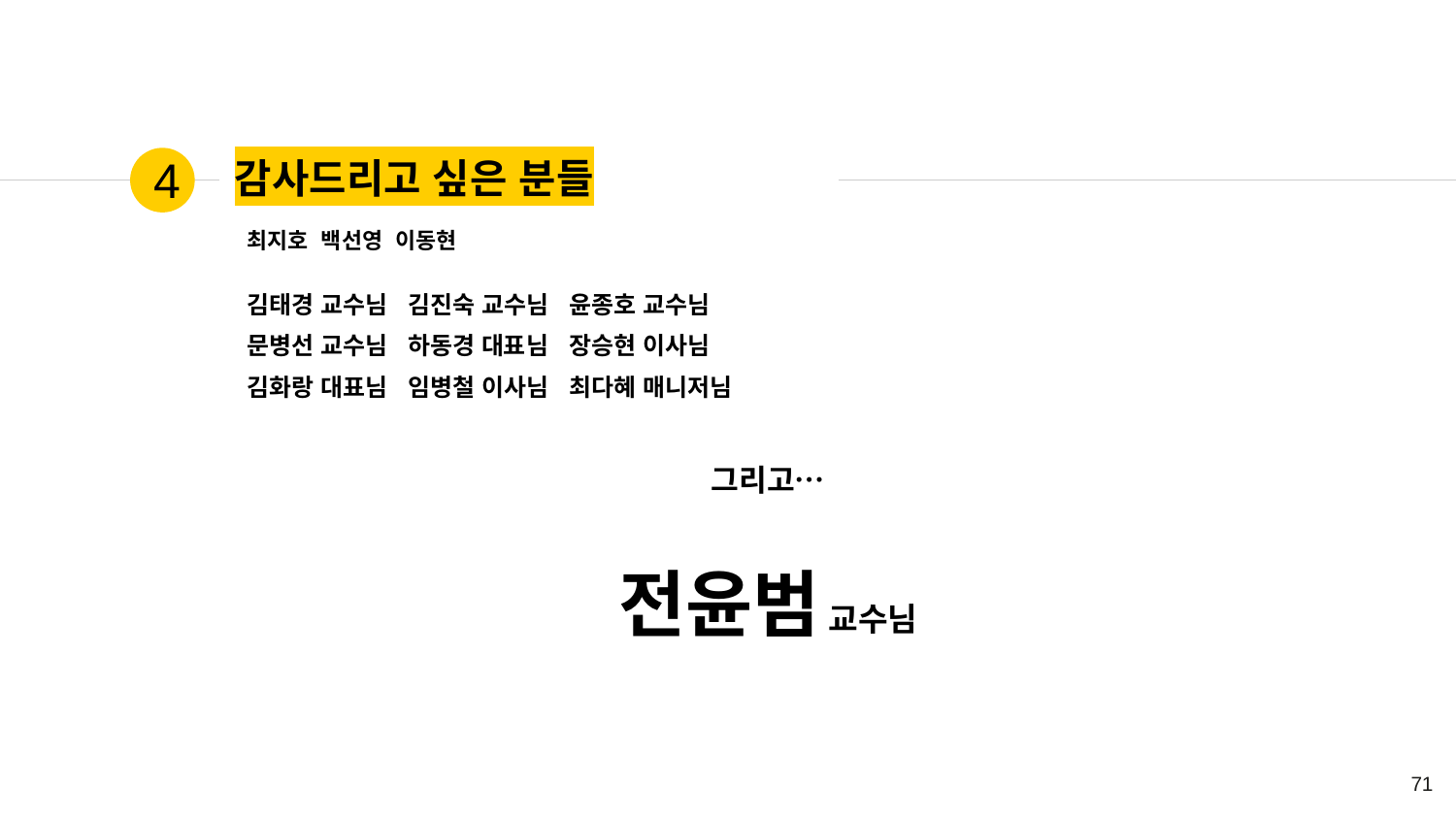

4
# 감사드리고 싶은 분들
최지호  백선영  이동현

김태경 교수님   김진숙 교수님   윤종호 교수님
문병선 교수님   하동경 대표님   장승현 이사님
김화랑 대표님   임병철 이사님   최다혜 매니저님

그리고…

전윤범 교수님

71